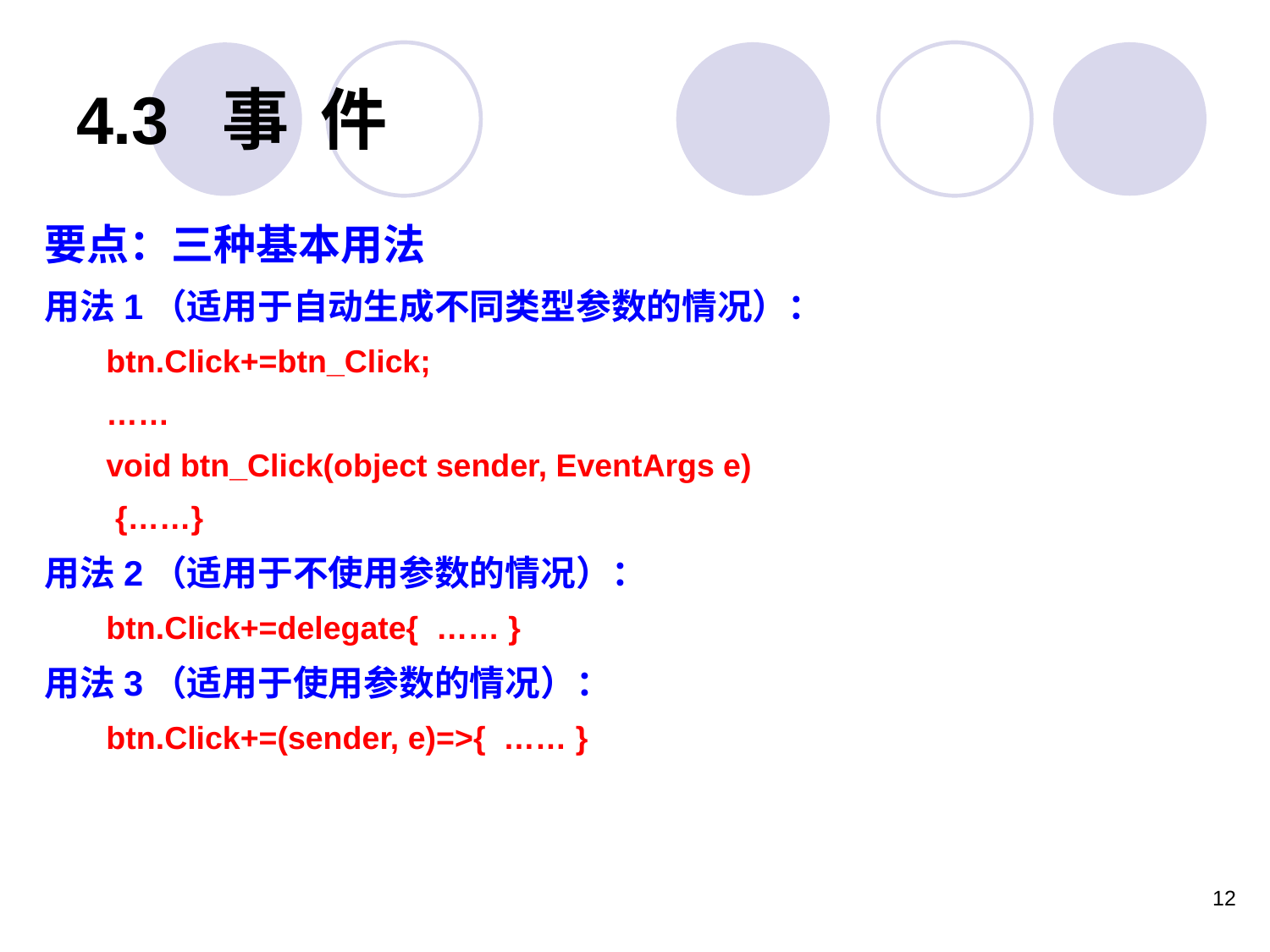

# 4.3  事  件
要点：三种基本用法
用法1（适用于自动生成不同类型参数的情况）：
btn.Click+=btn_Click;
……
void btn_Click(object sender, EventArgs e)
 {……}
用法2（适用于不使用参数的情况）：
btn.Click+=delegate{  …… }
用法3（适用于使用参数的情况）：
btn.Click+=(sender, e)=>{  …… }
12